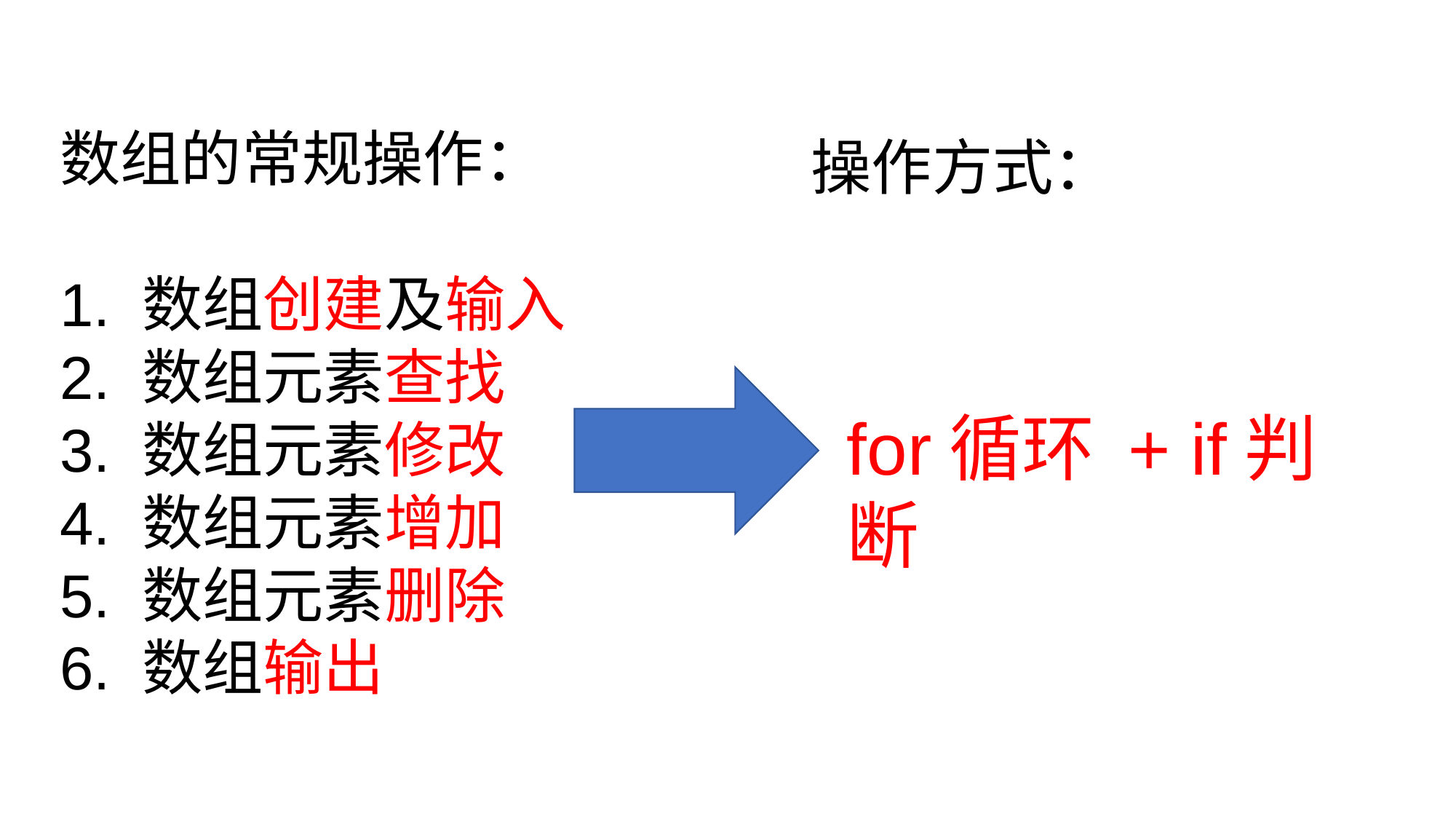

数组的常规操作：

1. 数组创建及输入
2. 数组元素查找
3. 数组元素修改
4. 数组元素增加
5. 数组元素删除
6. 数组输出
操作方式：

for循环 + if判断